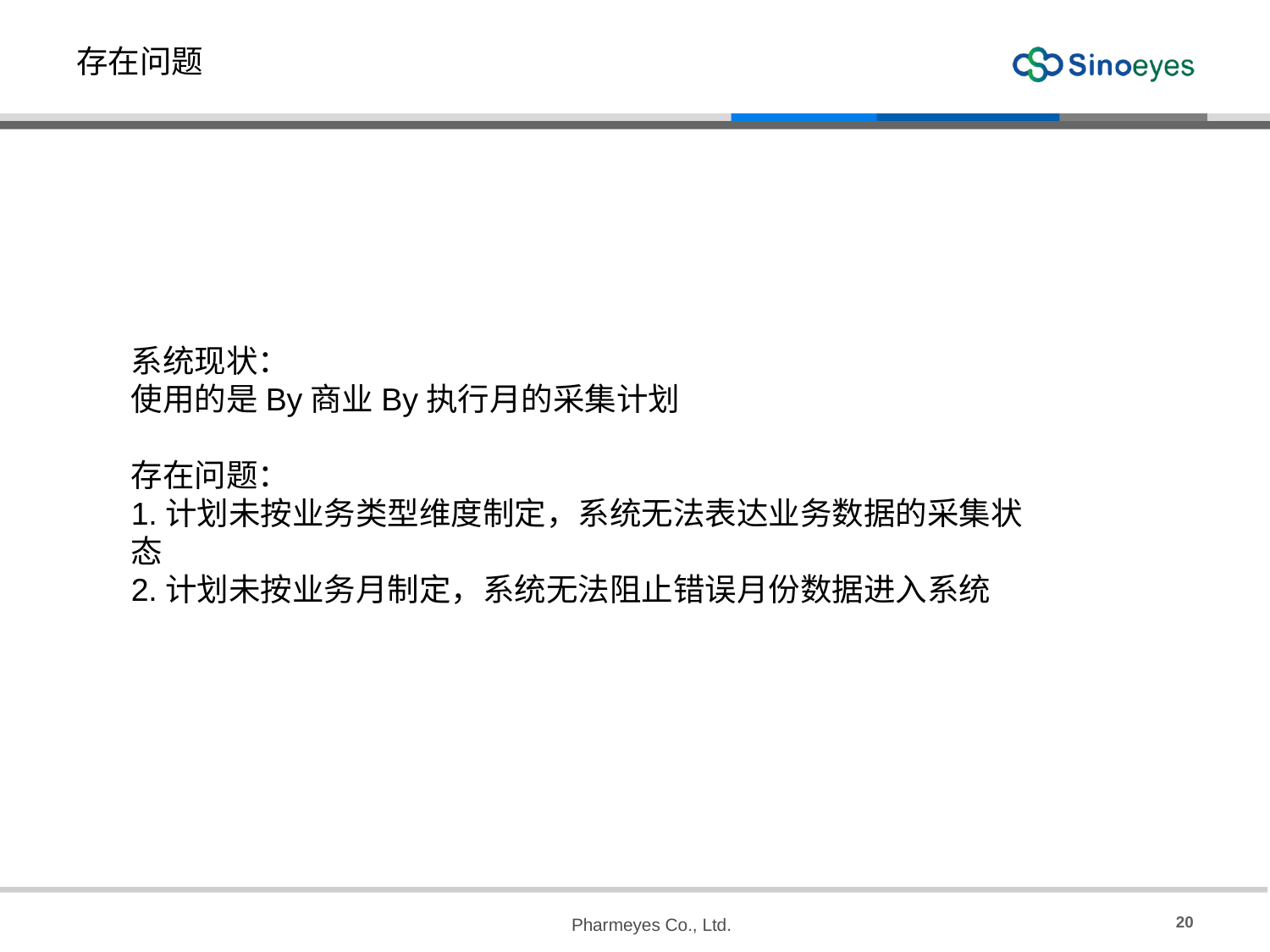

# 存在问题
系统现状：
使用的是By商业By执行月的采集计划

存在问题：
1.计划未按业务类型维度制定，系统无法表达业务数据的采集状态
2.计划未按业务月制定，系统无法阻止错误月份数据进入系统
20